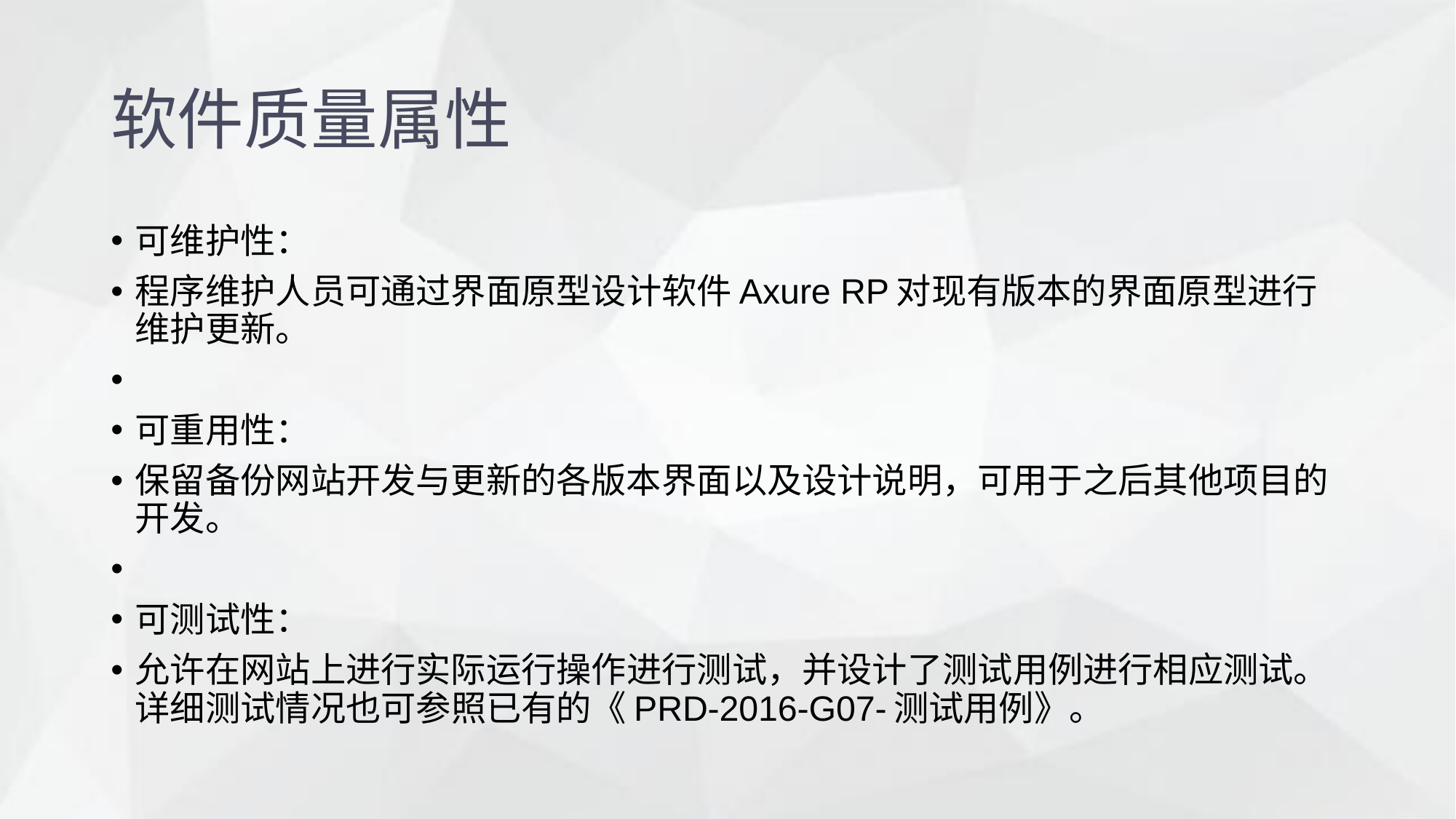

软件质量属性
可维护性：
程序维护人员可通过界面原型设计软件Axure RP对现有版本的界面原型进行维护更新。

可重用性：
保留备份网站开发与更新的各版本界面以及设计说明，可用于之后其他项目的开发。

可测试性：
允许在网站上进行实际运行操作进行测试，并设计了测试用例进行相应测试。详细测试情况也可参照已有的《PRD-2016-G07-测试用例》。